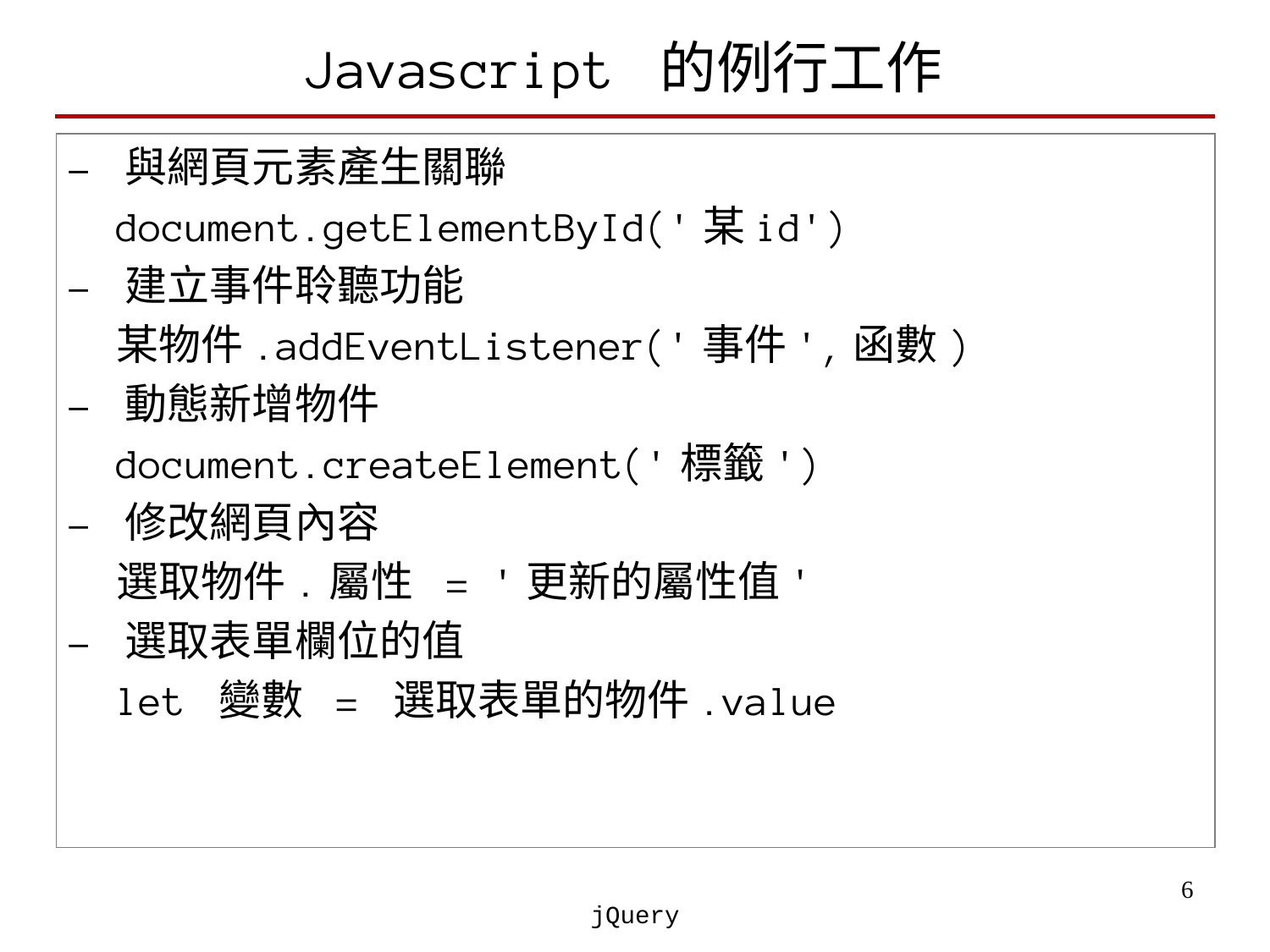

# Javascript 的例行工作
- 與網頁元素產生關聯
	document.getElementById('某id')
- 建立事件聆聽功能
	某物件.addEventListener('事件',函數)
- 動態新增物件
	document.createElement('標籤')
- 修改網頁內容
	選取物件.屬性 = '更新的屬性值'
- 選取表單欄位的值
	let 變數 = 選取表單的物件.value
6
jQuery